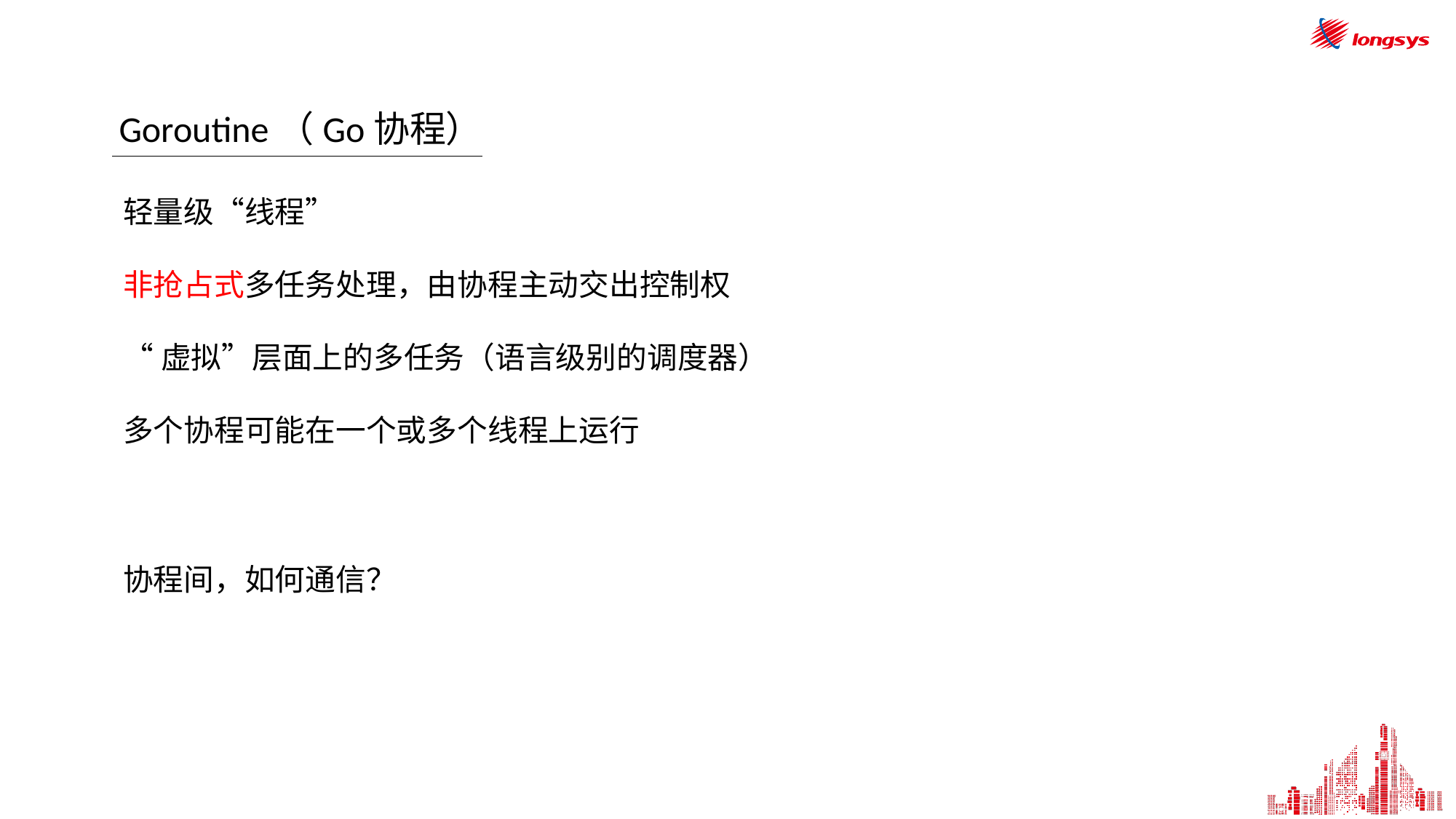

Goroutine（Go协程）
轻量级“线程”

非抢占式多任务处理，由协程主动交出控制权

“虚拟”层面上的多任务（语言级别的调度器）

多个协程可能在一个或多个线程上运行
协程间，如何通信？